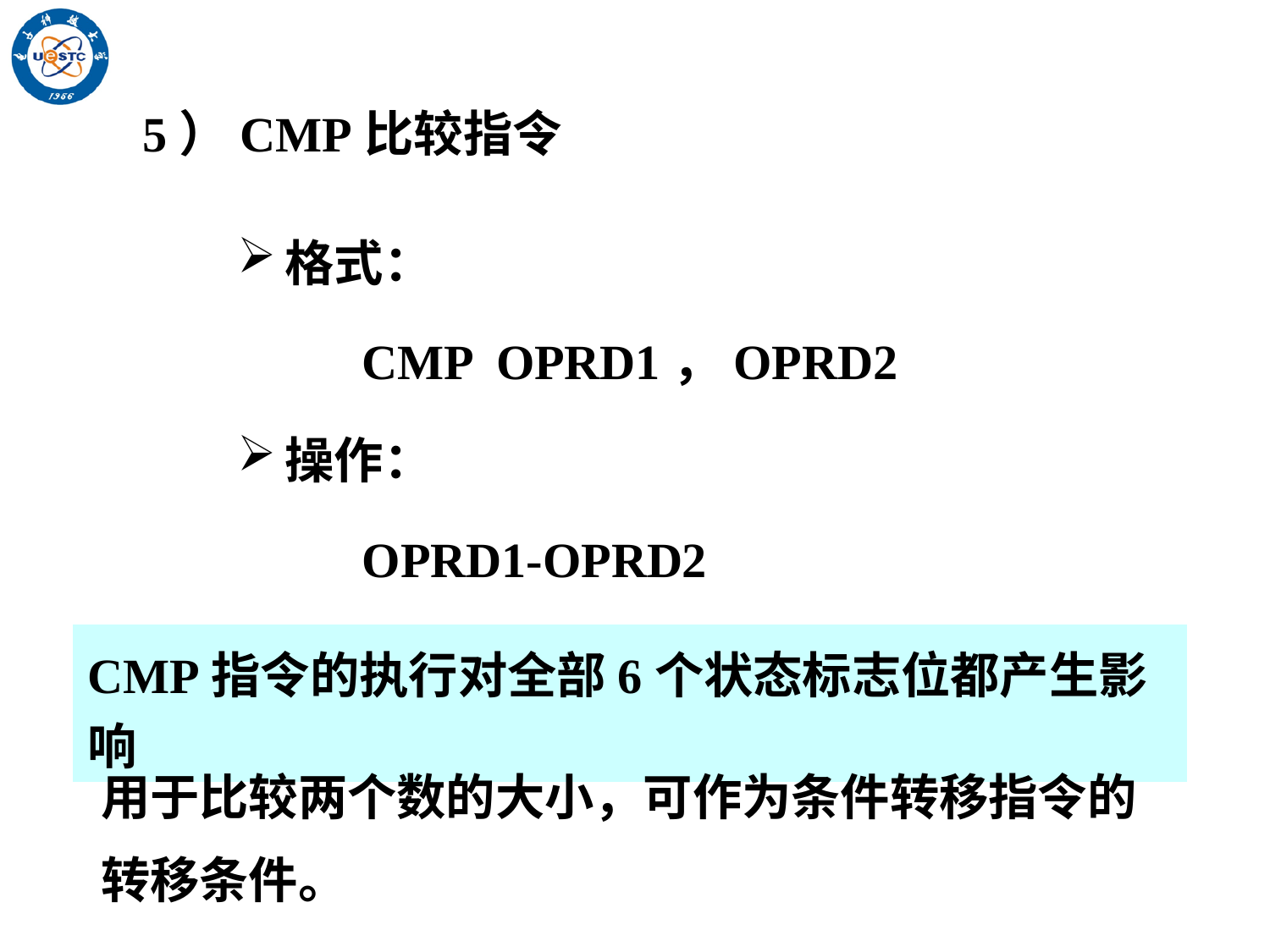

5）CMP比较指令
格式：
     CMP  OPRD1，OPRD2
操作：
     OPRD1-OPRD2
CMP指令的执行对全部6个状态标志位都产生影响
用于比较两个数的大小，可作为条件转移指令的转移条件。